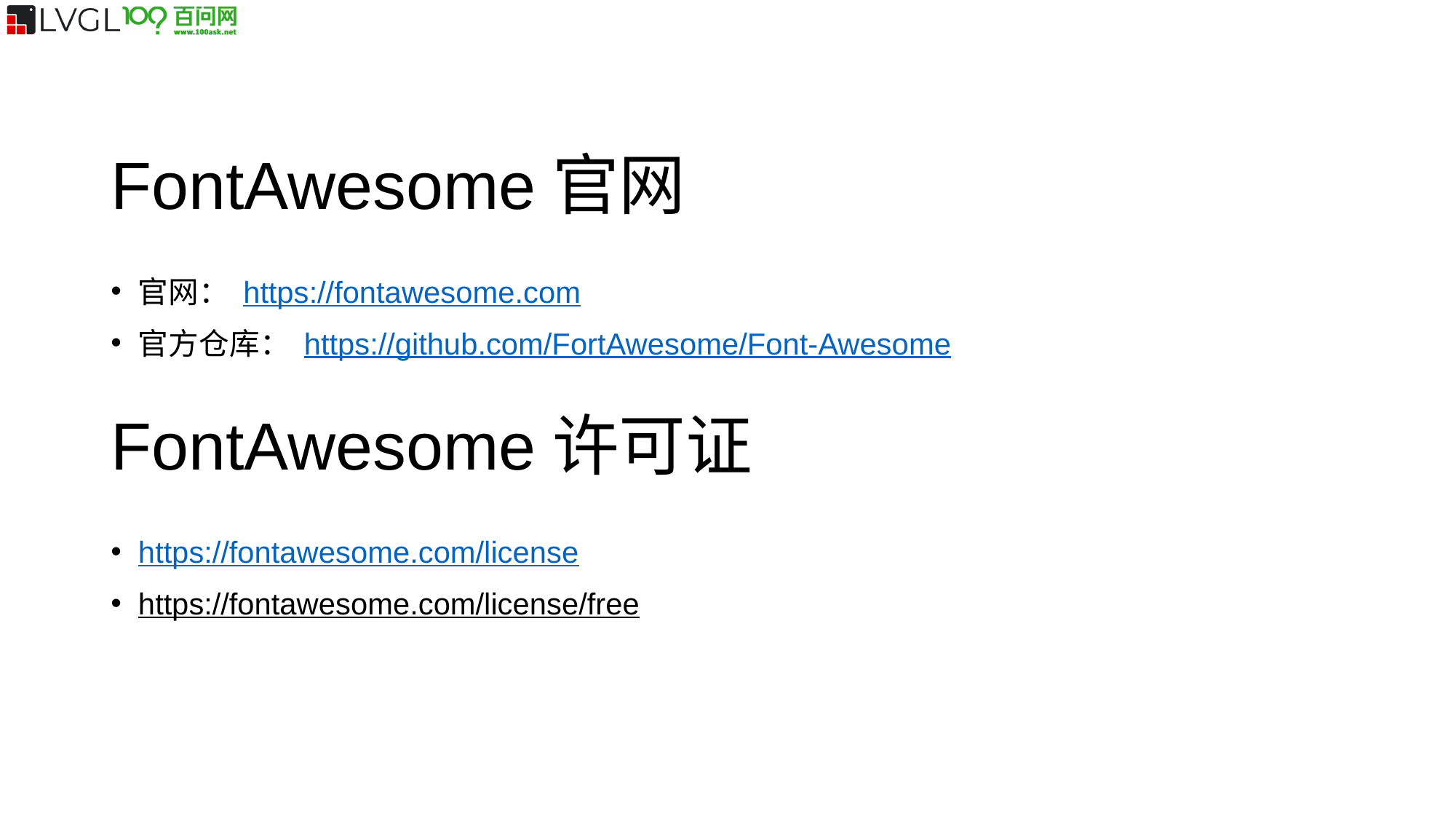

FontAwesome官网
官网： https://fontawesome.com
官方仓库： https://github.com/FortAwesome/Font-Awesome
FontAwesome许可证
https://fontawesome.com/license
https://fontawesome.com/license/free